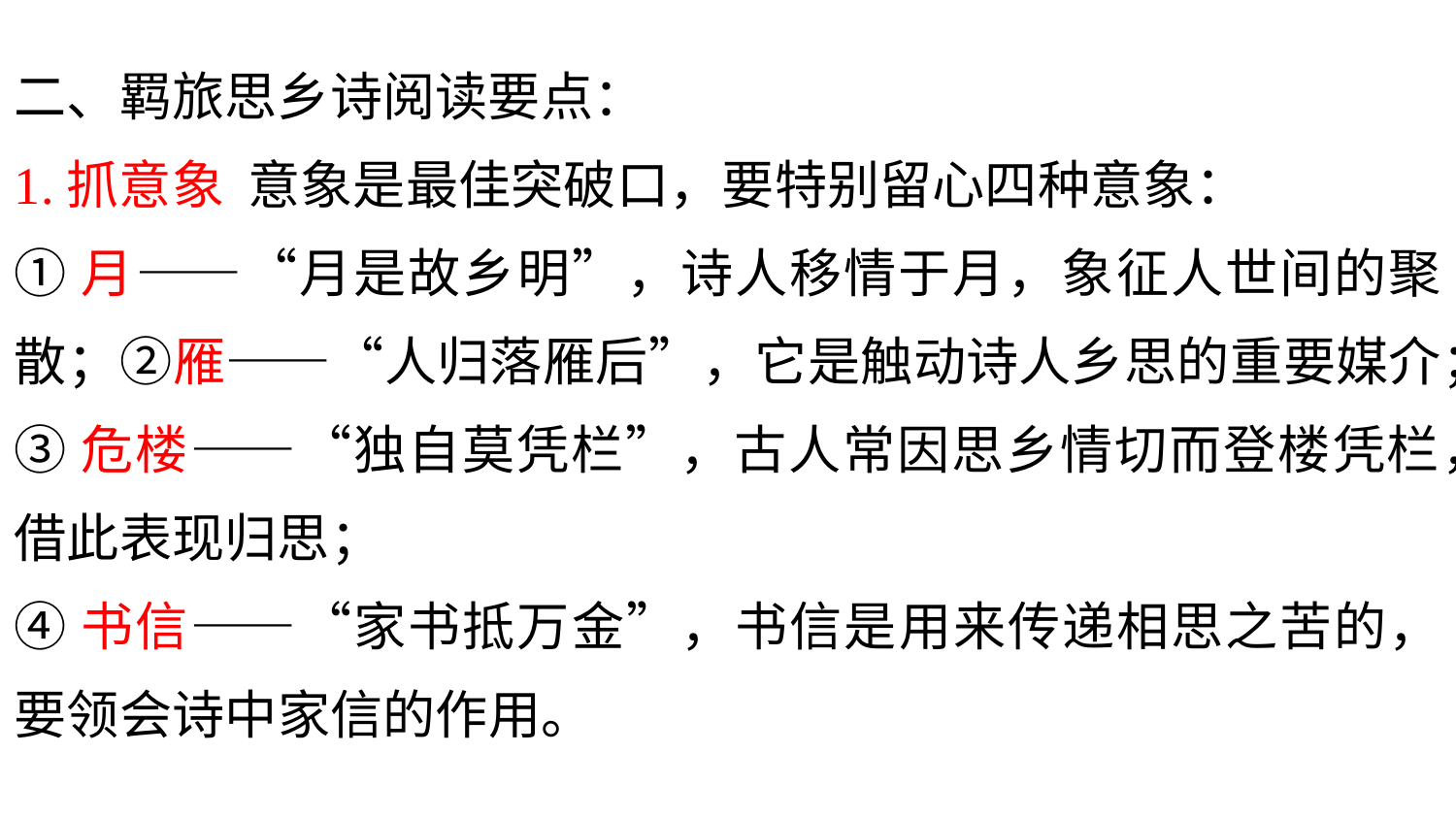

二、羁旅思乡诗阅读要点：
1.抓意象  意象是最佳突破口，要特别留心四种意象：
①月——“月是故乡明”，诗人移情于月，象征人世间的聚散；②雁——“人归落雁后”，它是触动诗人乡思的重要媒介；
③危楼——“独自莫凭栏”，古人常因思乡情切而登楼凭栏，借此表现归思；
④书信——“家书抵万金”，书信是用来传递相思之苦的，要领会诗中家信的作用。